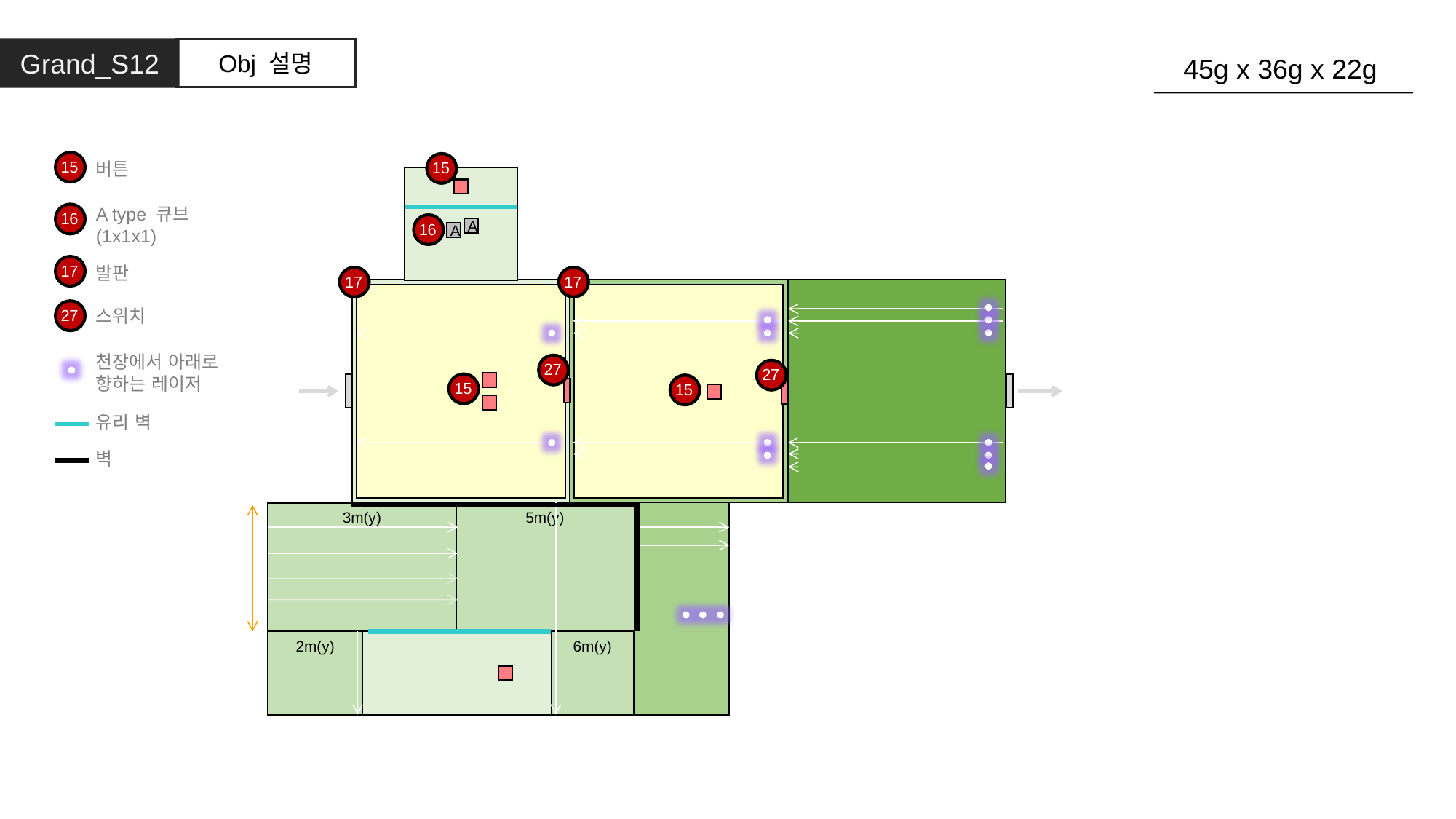

Grand_S12
Obj 설명
45g x 36g x 22g

15

버튼
15

A type 큐브 (1x1x1)
16

16

A
A
17

발판
17

17

스위치
27

천장에서 아래로 향하는 레이저
27

27

15

15

유리 벽

벽

3m(y)
5m(y)

2m(y)

6m(y)